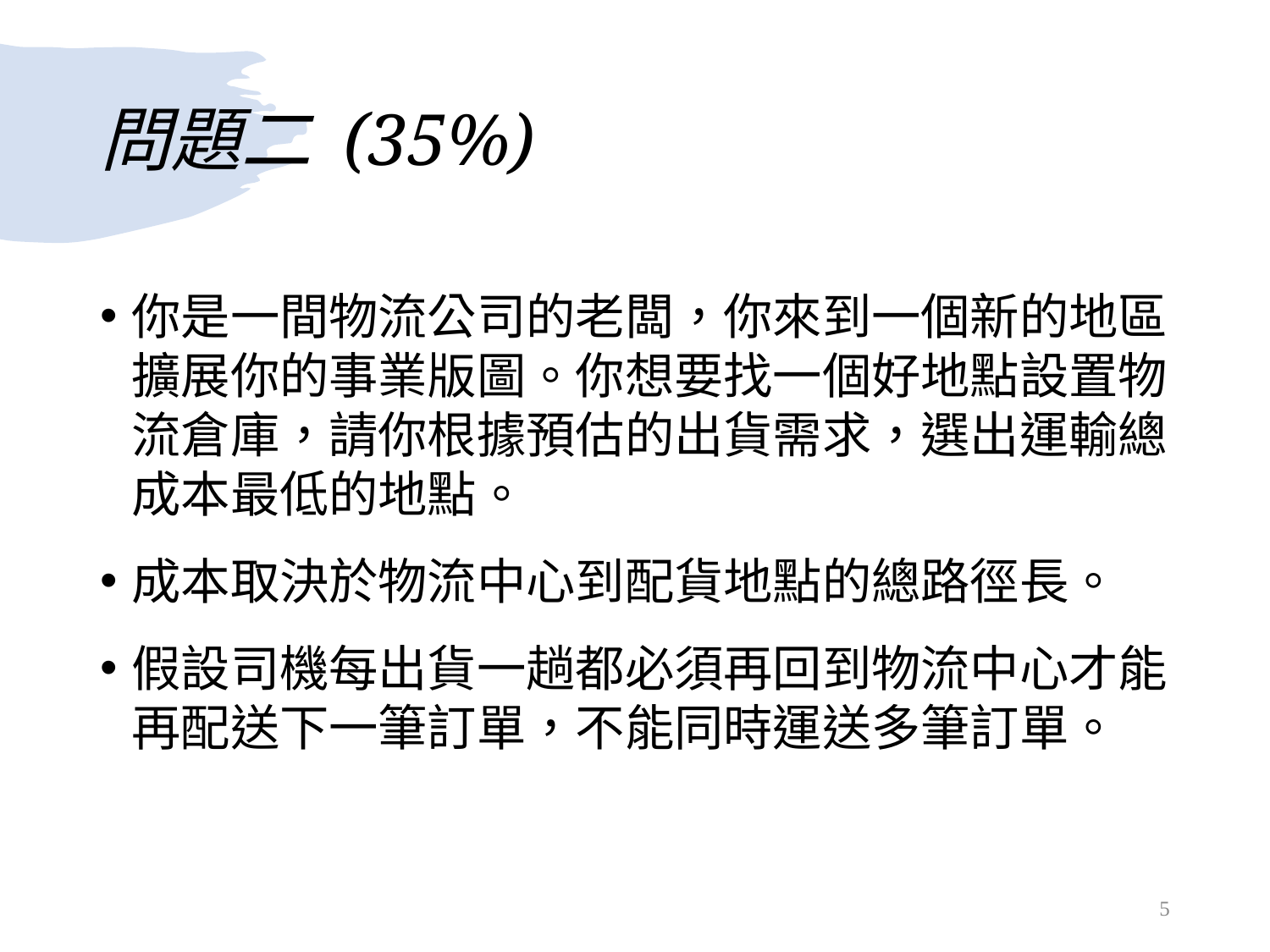

# 問題二 (35%)
你是一間物流公司的老闆，你來到一個新的地區擴展你的事業版圖。你想要找一個好地點設置物流倉庫，請你根據預估的出貨需求，選出運輸總成本最低的地點。
成本取決於物流中心到配貨地點的總路徑長。
假設司機每出貨一趟都必須再回到物流中心才能再配送下一筆訂單，不能同時運送多筆訂單。

5